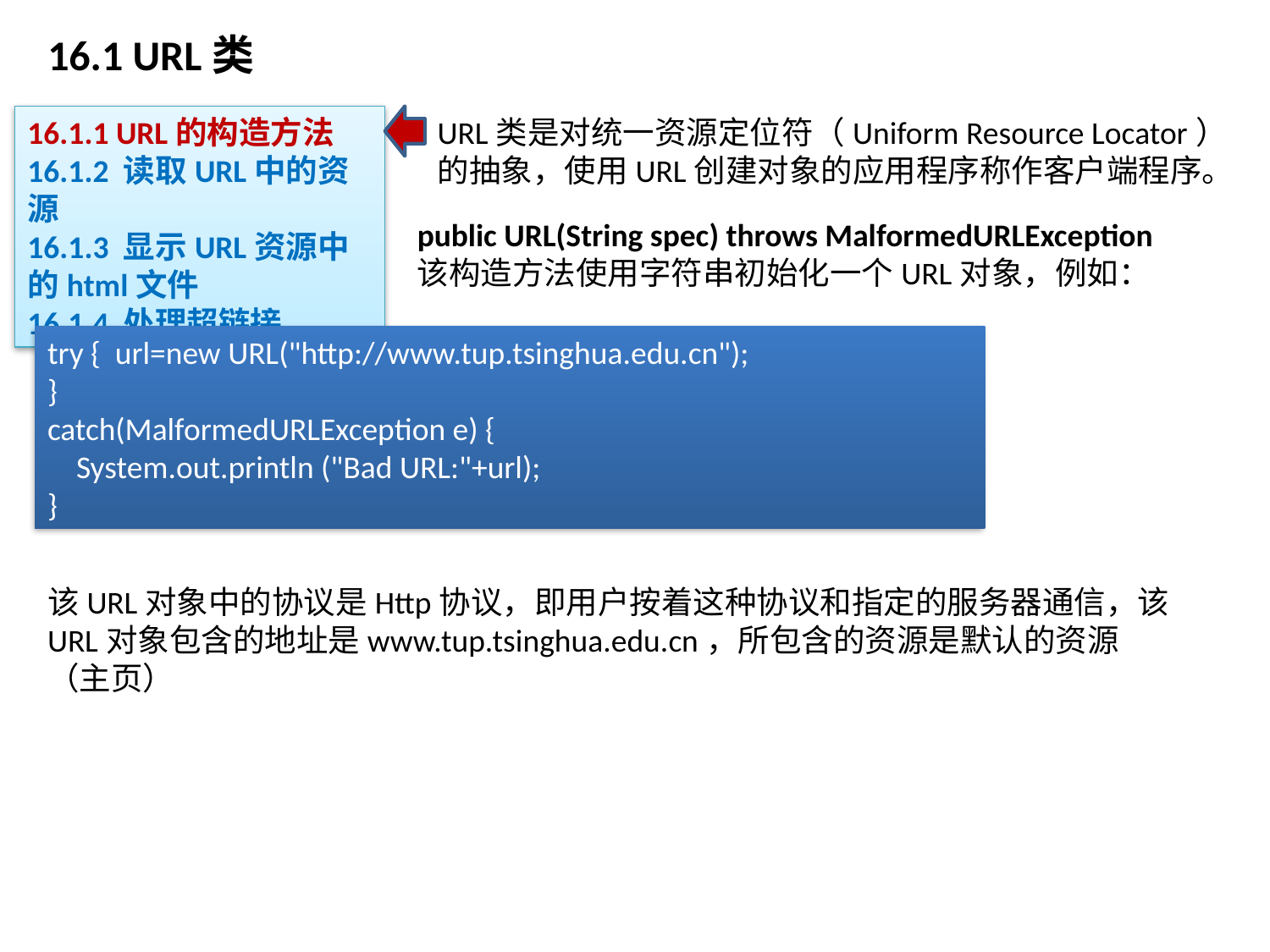

# 16.1 URL类
16.1.1 URL的构造方法
16.1.2 读取URL中的资源
16.1.3 显示URL资源中的html文件
16.1.4 处理超链接

URL类是对统一资源定位符（Uniform Resource Locator）的抽象，使用URL创建对象的应用程序称作客户端程序。
public URL(String spec) throws MalformedURLException
该构造方法使用字符串初始化一个URL对象，例如：
try {  url=new URL("http://www.tup.tsinghua.edu.cn");
}
catch(MalformedURLException e) {
    System.out.println ("Bad URL:"+url);
}
该URL对象中的协议是Http协议，即用户按着这种协议和指定的服务器通信，该URL对象包含的地址是www.tup.tsinghua.edu.cn，所包含的资源是默认的资源（主页）